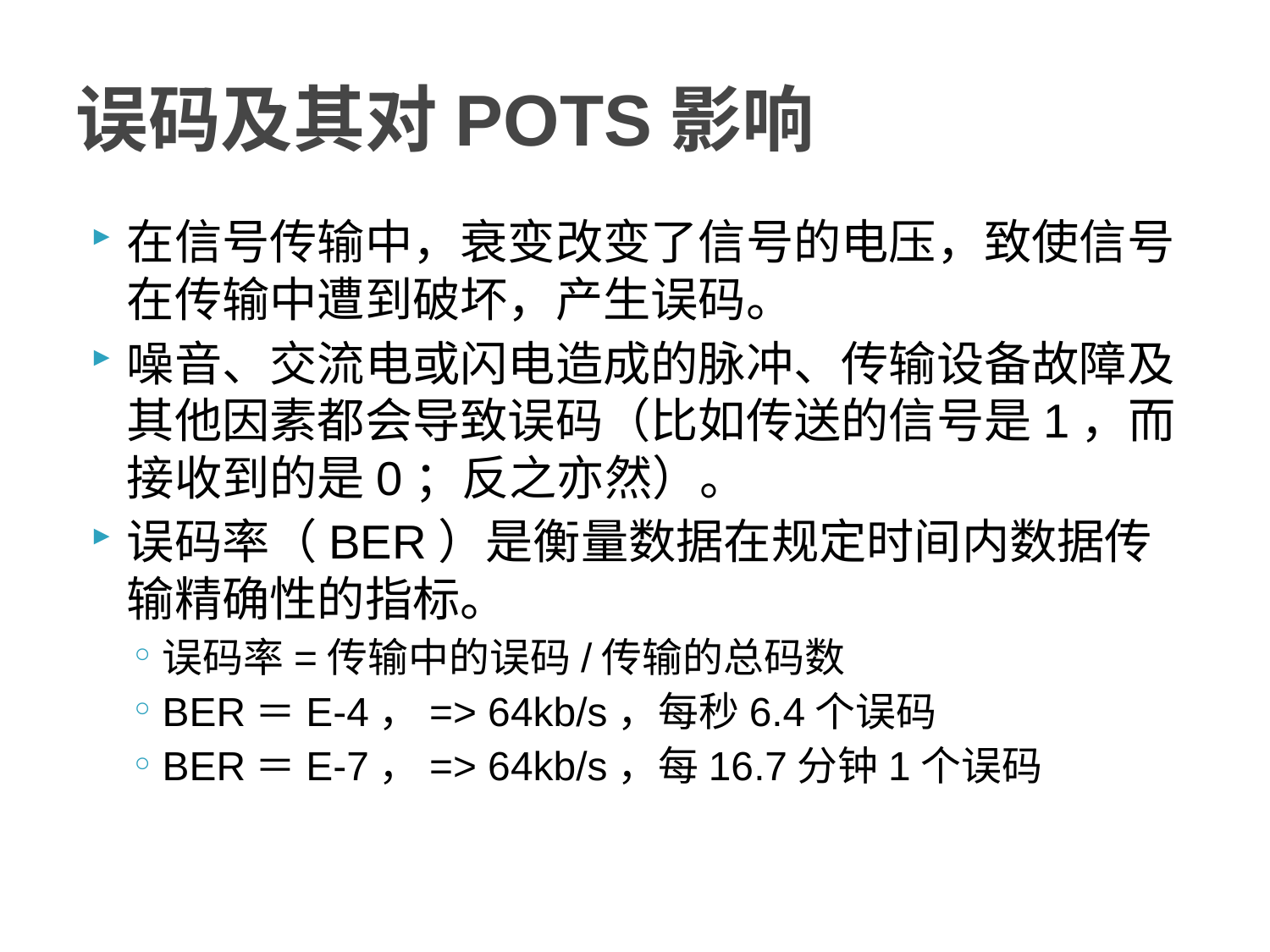

# 误码及其对POTS影响
在信号传输中，衰变改变了信号的电压，致使信号在传输中遭到破坏，产生误码。
噪音、交流电或闪电造成的脉冲、传输设备故障及其他因素都会导致误码（比如传送的信号是1，而接收到的是0；反之亦然）。
误码率（BER）是衡量数据在规定时间内数据传输精确性的指标。
误码率=传输中的误码/传输的总码数
BER＝E-4，=> 64kb/s，每秒6.4个误码
BER＝E-7，=> 64kb/s，每16.7分钟1个误码